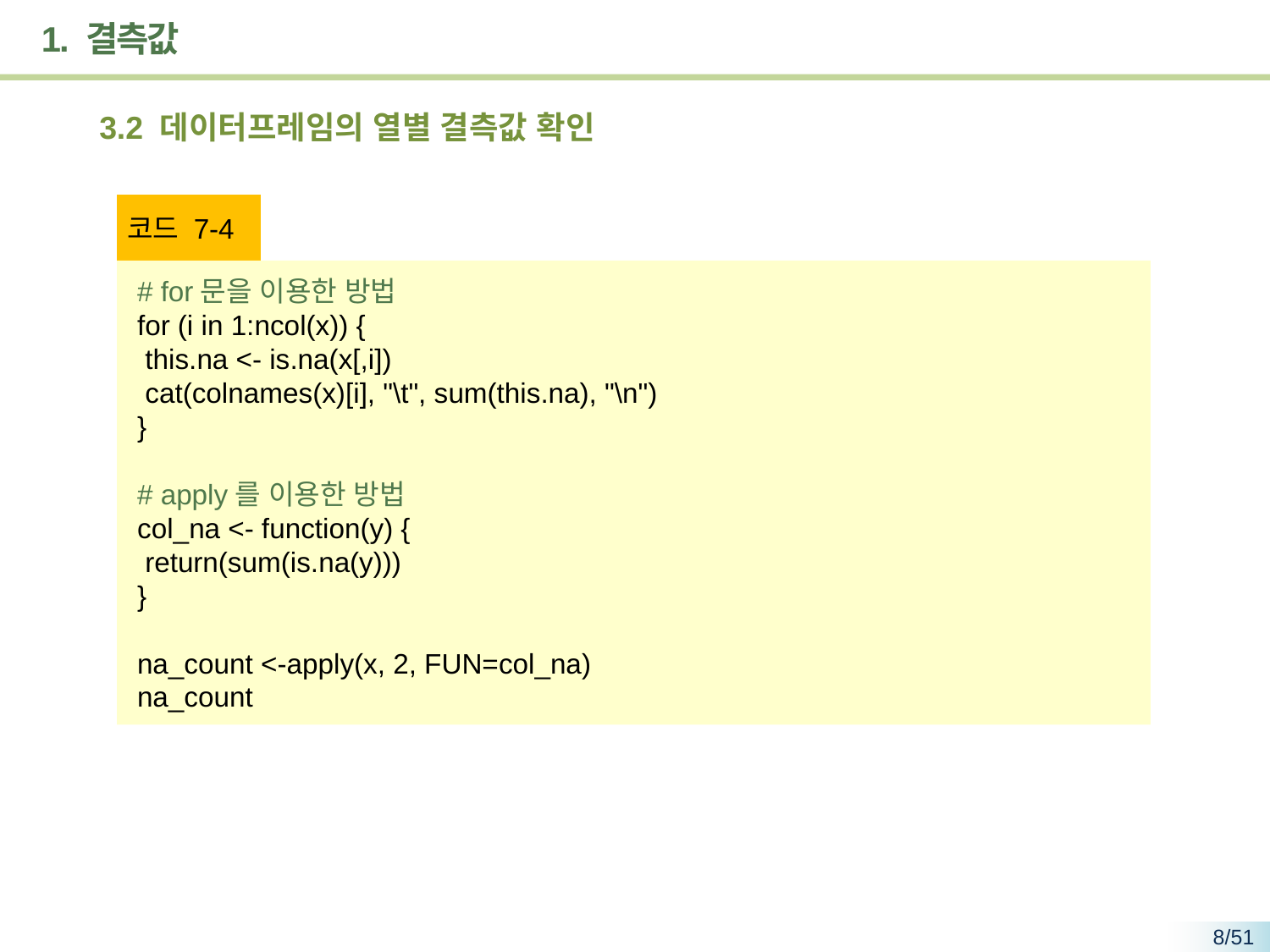

# 1. 결측값
   3.2 데이터프레임의 열별 결측값 확인

코드 7-4

# for문을 이용한 방법
for (i in 1:ncol(x)) {
 this.na <- is.na(x[,i])
 cat(colnames(x)[i], "\t", sum(this.na), "\n")
}

# apply를 이용한 방법
col_na <- function(y) {
 return(sum(is.na(y)))
}

na_count <-apply(x, 2, FUN=col_na)
na_count